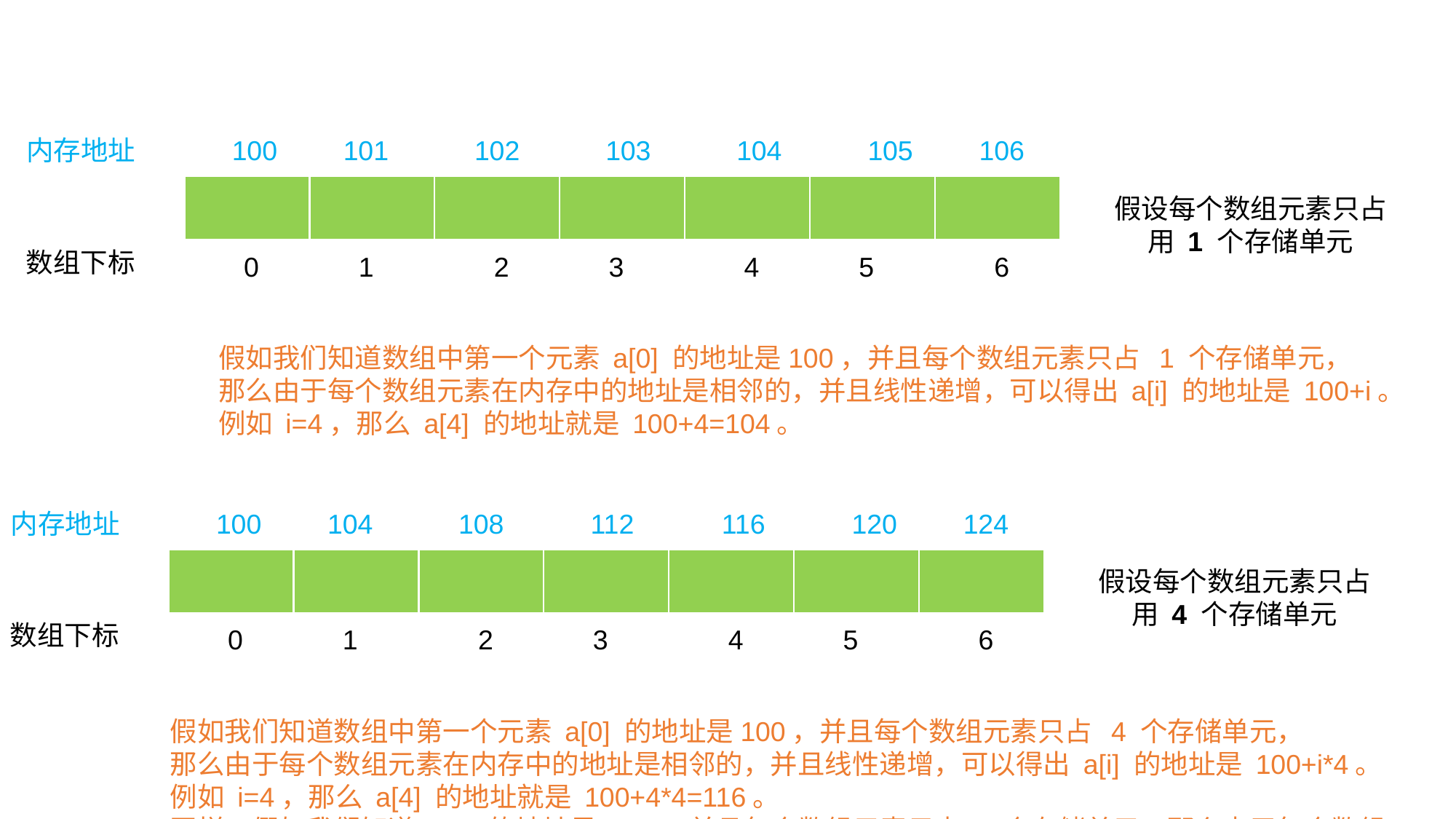

内存地址
100
101
102
103
104
105
106

假设每个数组元素只占用 1 个存储单元
数组下标
0
1
2
3
4
5
6
假如我们知道数组中第一个元素 a[0] 的地址是100，并且每个数组元素只占  1 个存储单元，
那么由于每个数组元素在内存中的地址是相邻的，并且线性递增，可以得出 a[i] 的地址是 100+i。
例如 i=4，那么 a[4] 的地址就是 100+4=104。
内存地址
100
104
108
112
116
120
124

假设每个数组元素只占用 4 个存储单元
数组下标
0
1
2
3
4
5
6
假如我们知道数组中第一个元素 a[0] 的地址是100，并且每个数组元素只占  4 个存储单元，
那么由于每个数组元素在内存中的地址是相邻的，并且线性递增，可以得出 a[i] 的地址是 100+i*4。
例如 i=4，那么 a[4] 的地址就是 100+4*4=116。
同样，假如我们知道 a[6] 的地址是 124，并且每个数组元素只占 4 个存储单元，那么由于每个数组
元素在内存中的地址是相邻的，并且线性递增，那么可以计算得到 a[0] 在内存中的地址就是 124 – 6*4=100。
其中 124 是 a[6] 的内存地址，6 表示数组中下标为 6 的元素，4 表示数组中每个元素占用的存储单元大小，100
就是 a[0] 在内存中的地址。
结论：计算一维数组中某个元素地址的方法是 a[i] = a[0] + i*n。其中 a[i] 表示数组中第 i 个元素在内存中的地址，
a[0]表示数组中第一个元素在内存中的地址，i 表示要求的是第几个元素的下标，n 表示每个数组元素在内存中占用的
存储单元大小。注，a[i]在编程语言中表示访问第i个下标位置的数组元素内容，但在这段文字中不是这个意思，表示的
是数组第i个元素在内存中的地址。